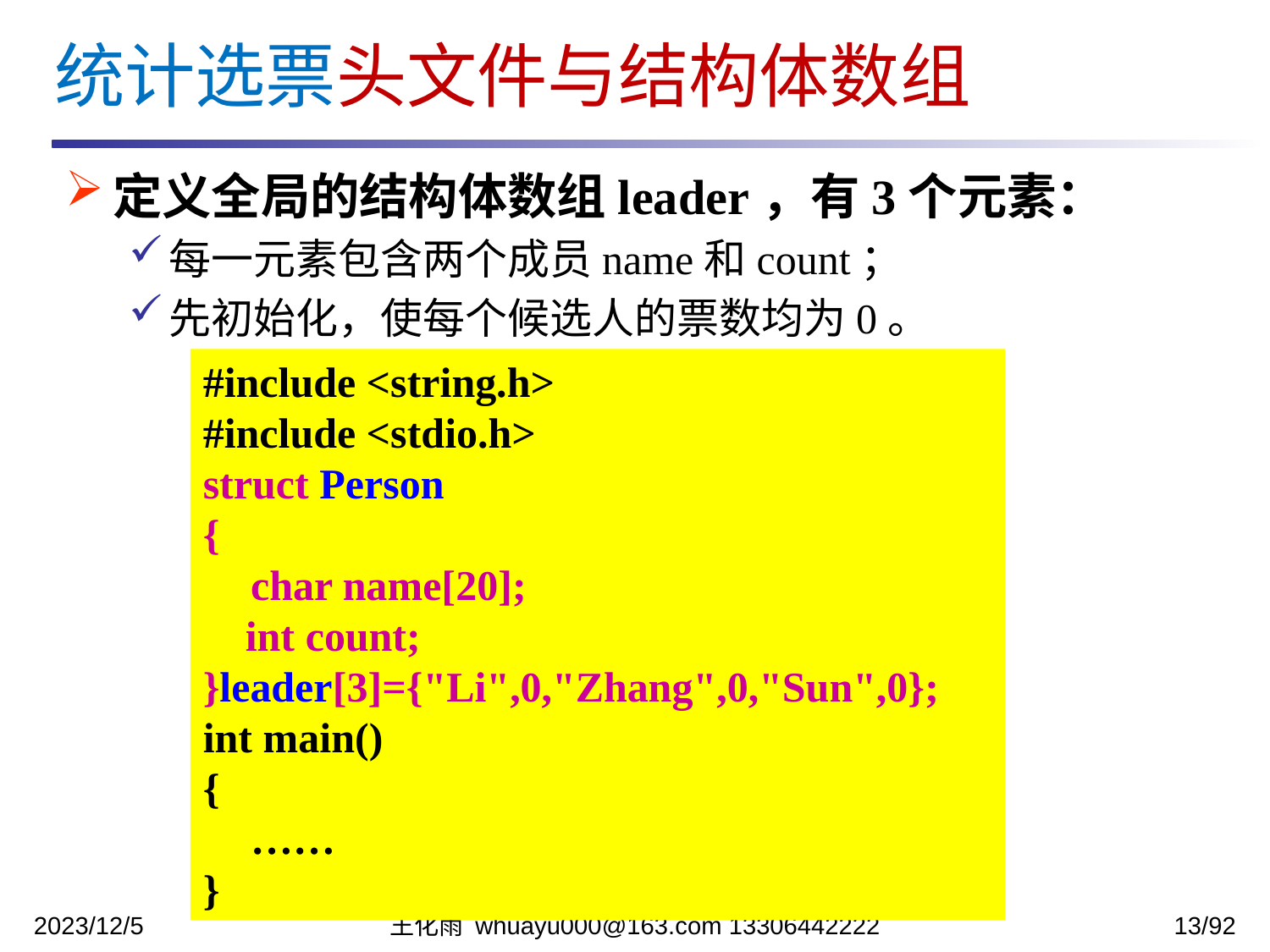

统计选票头文件与结构体数组
定义全局的结构体数组leader，有3个元素：
每一元素包含两个成员name和count；
先初始化，使每个候选人的票数均为0。
#include <string.h>
#include <stdio.h>
struct Person
{
	char name[20];
    int count;
}leader[3]={"Li",0,"Zhang",0,"Sun",0};
int main()
{
	……
}
2023/12/5
王化雨 whuayu000@163.com 13306442222
13/92